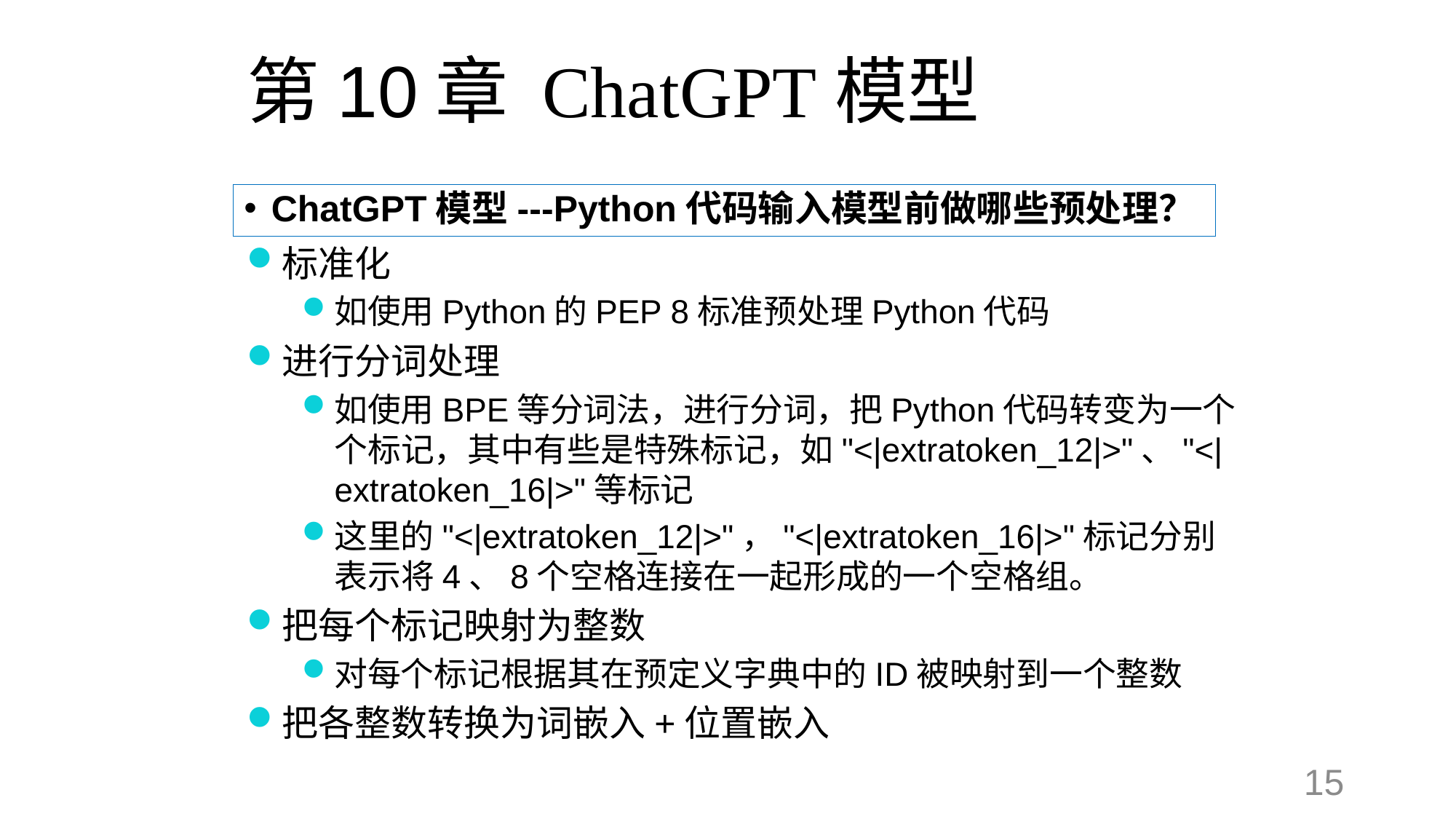

# 第10章 ChatGPT模型
ChatGPT模型---Python代码输入模型前做哪些预处理？

标准化
如使用Python的PEP 8标准预处理Python代码
进行分词处理
如使用BPE等分词法，进行分词，把Python代码转变为一个个标记，其中有些是特殊标记，如"<|extratoken_12|>"、"<|extratoken_16|>"等标记
这里的"<|extratoken_12|>"，"<|extratoken_16|>"标记分别表示将4、8个空格连接在一起形成的一个空格组。
把每个标记映射为整数
对每个标记根据其在预定义字典中的ID被映射到一个整数
把各整数转换为词嵌入+位置嵌入

15